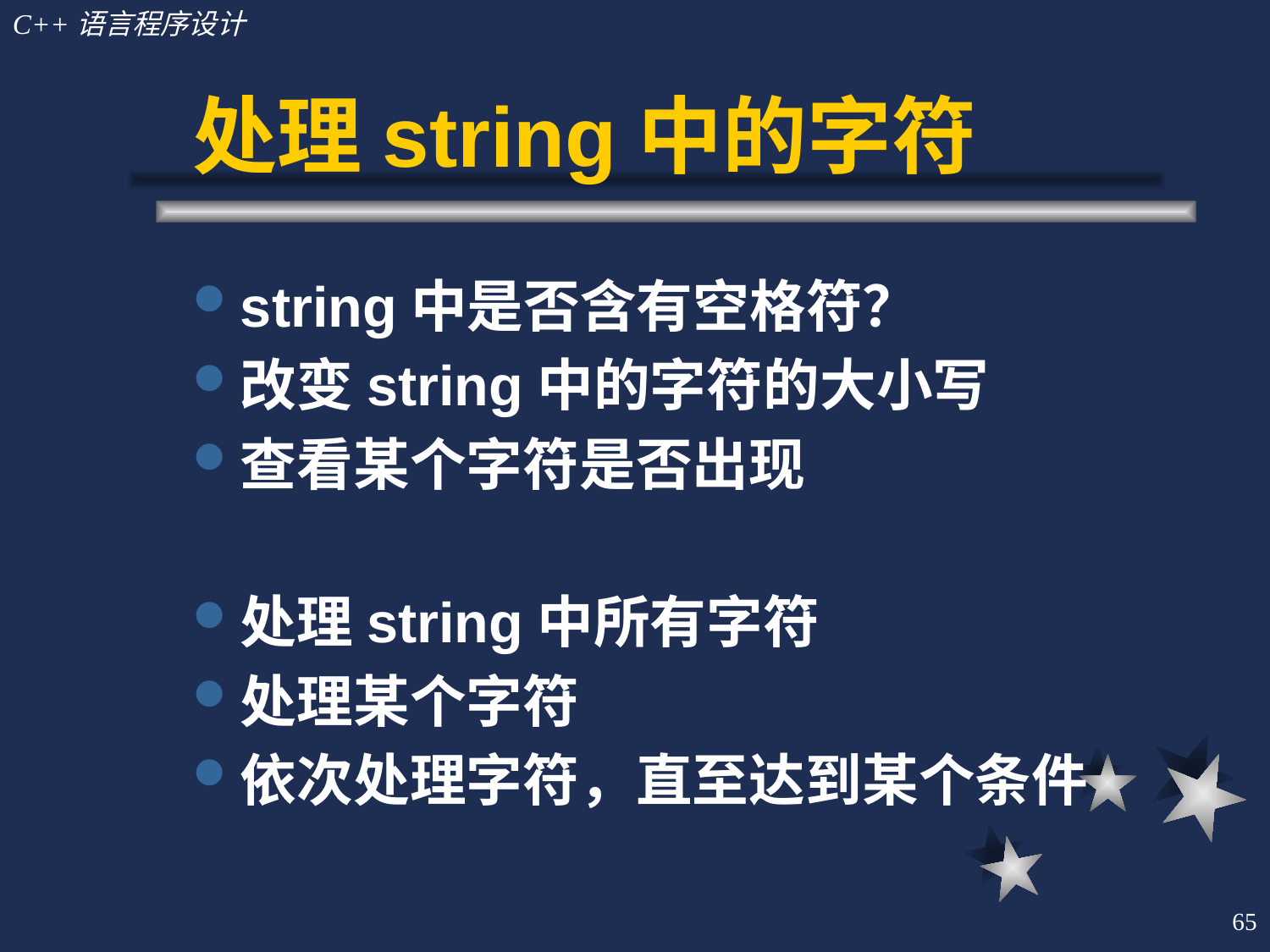

# 处理string中的字符
string中是否含有空格符？
改变string中的字符的大小写
查看某个字符是否出现

处理string中所有字符
处理某个字符
依次处理字符，直至达到某个条件
65